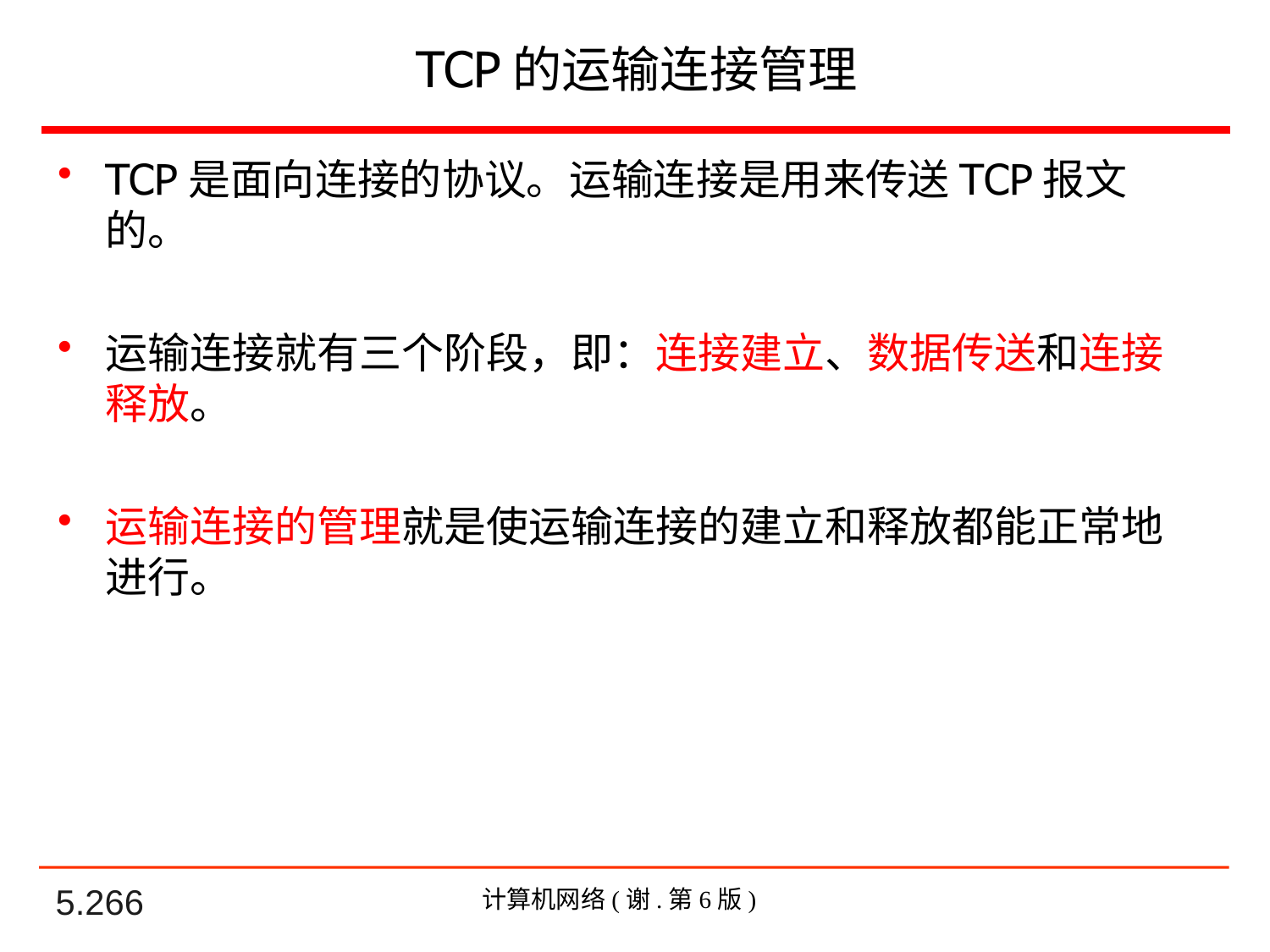

# TCP的运输连接管理
TCP是面向连接的协议。运输连接是用来传送TCP报文的。

运输连接就有三个阶段，即：连接建立、数据传送和连接释放。

运输连接的管理就是使运输连接的建立和释放都能正常地进行。